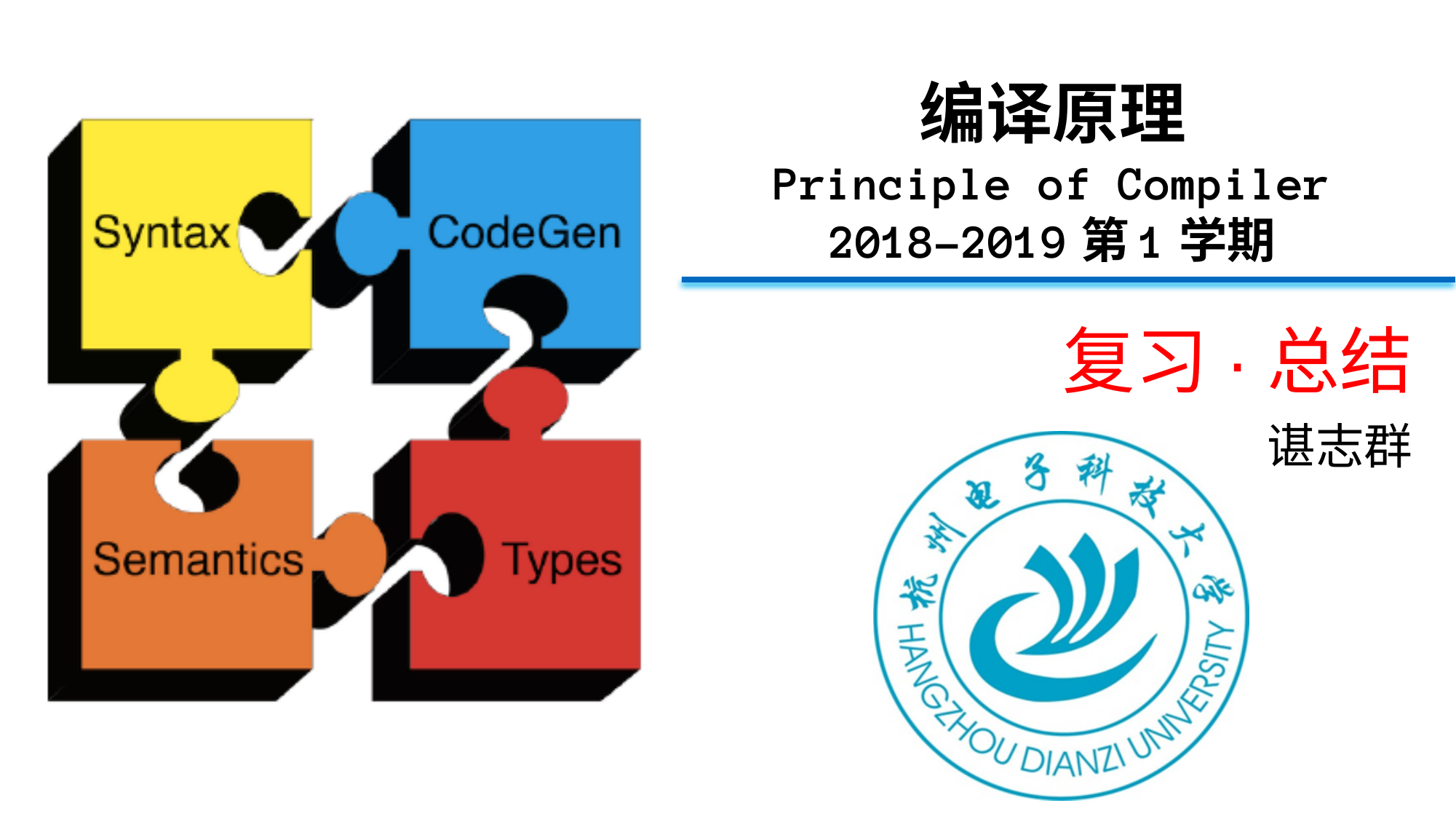

# 编译原理 Principle of Compiler 2018-2019第1学期
复习·总结
谌志群